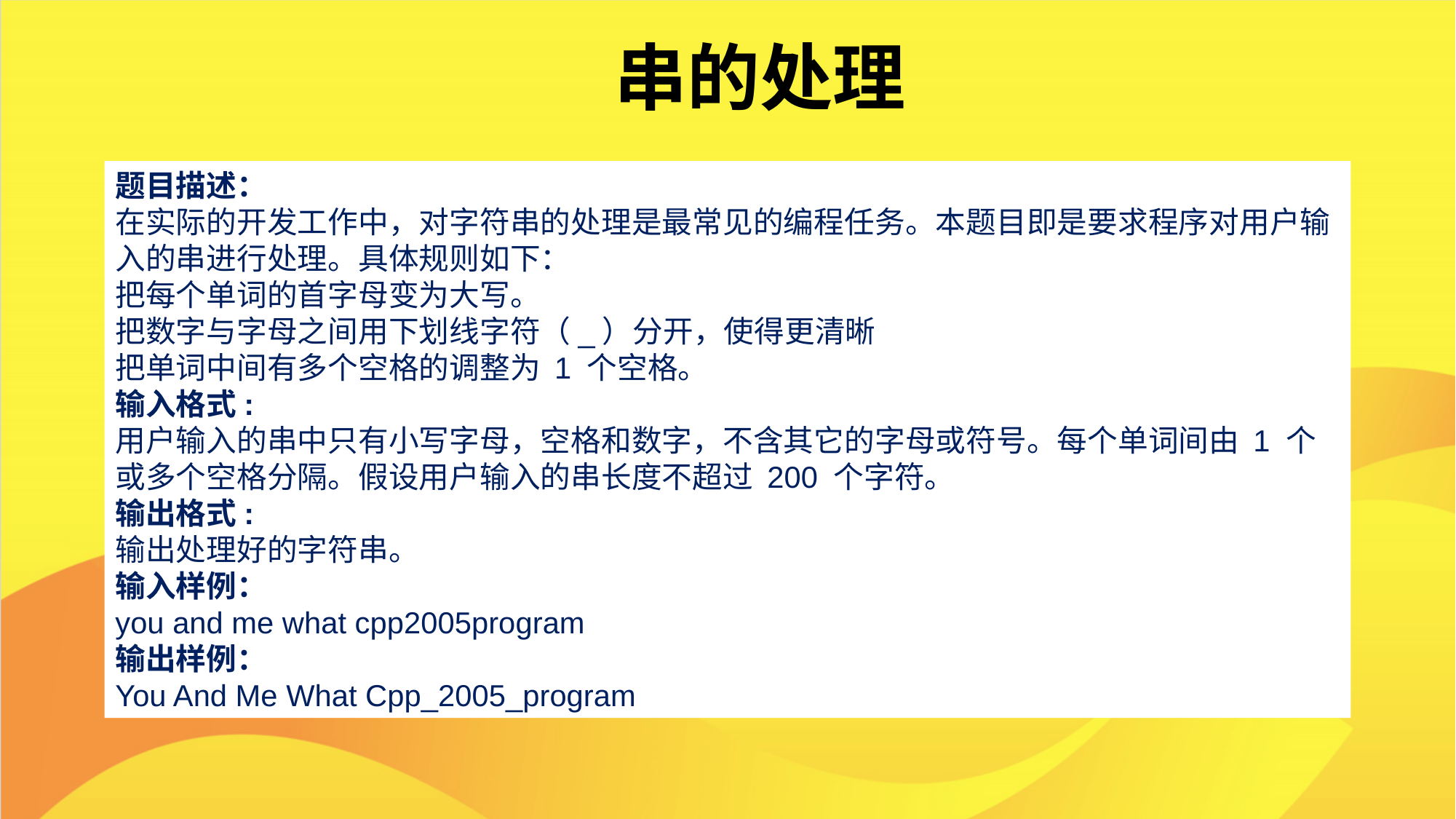

串的处理
题目描述：
在实际的开发工作中，对字符串的处理是最常见的编程任务。本题目即是要求程序对用户输入的串进行处理。具体规则如下：
把每个单词的首字母变为大写。
把数字与字母之间用下划线字符（_）分开，使得更清晰
把单词中间有多个空格的调整为 1 个空格。
输入格式:
用户输入的串中只有小写字母，空格和数字，不含其它的字母或符号。每个单词间由 1 个或多个空格分隔。假设用户输入的串长度不超过 200 个字符。
输出格式:
输出处理好的字符串。
输入样例：
you and me what cpp2005program
输出样例：
You And Me What Cpp_2005_program